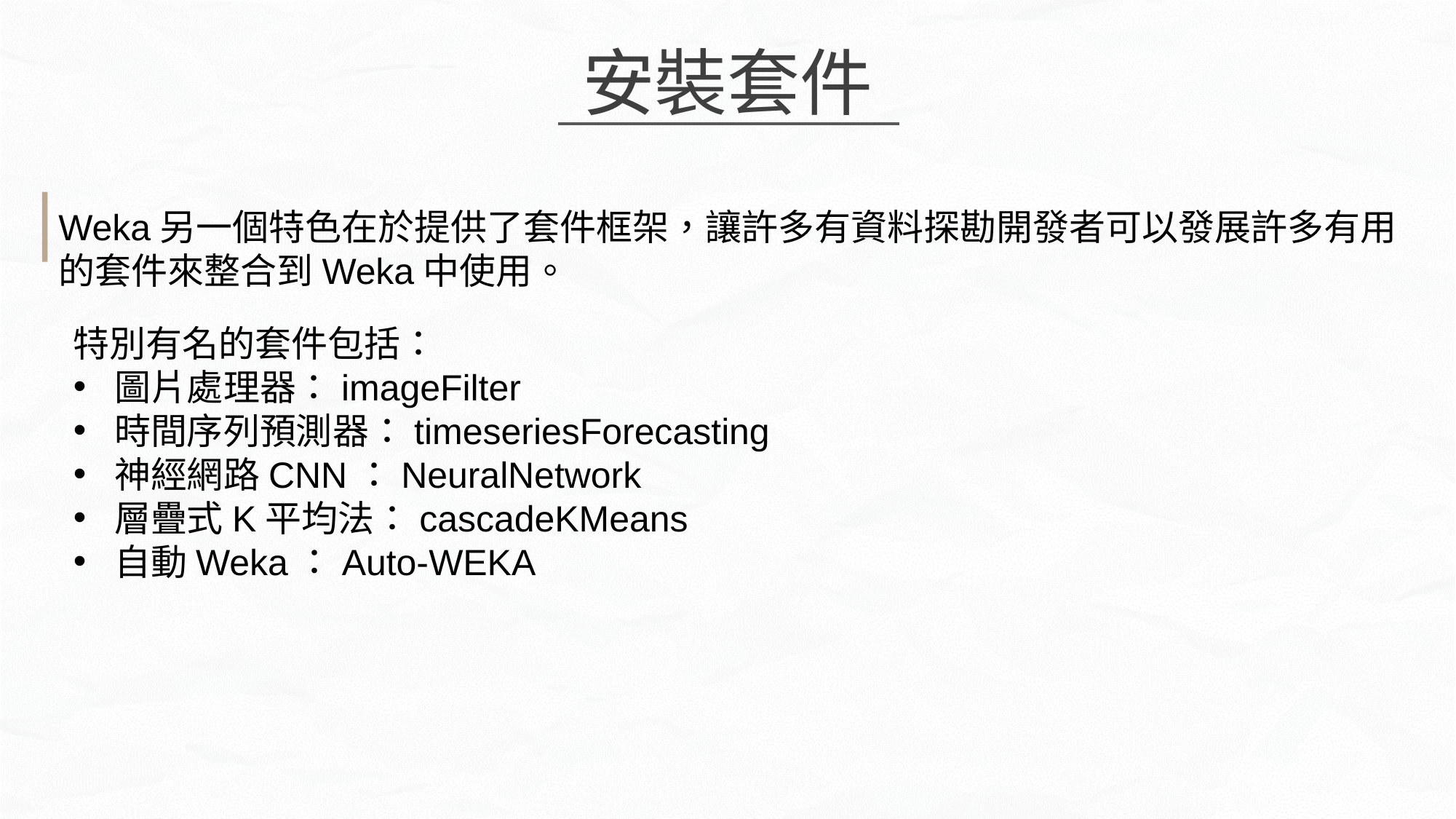

安裝套件

Weka另一個特色在於提供了套件框架，讓許多有資料探勘開發者可以發展許多有用的套件來整合到Weka中使用。
特別有名的套件包括：
圖片處理器：imageFilter
時間序列預測器：timeseriesForecasting
神經網路CNN：NeuralNetwork
層疊式K平均法：cascadeKMeans
自動Weka：Auto-WEKA